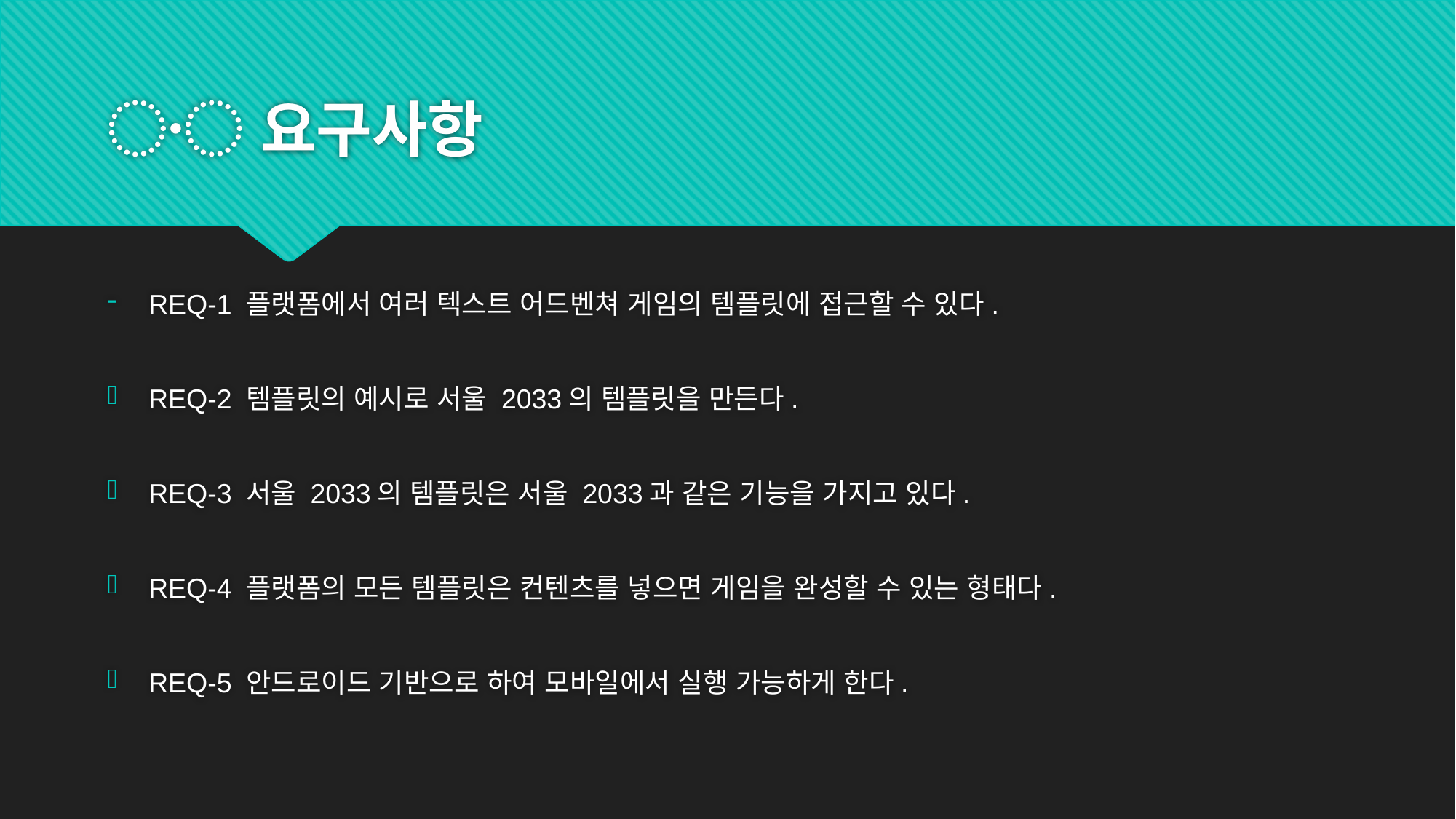

# 〮 요구사항
REQ-1 플랫폼에서 여러 텍스트 어드벤쳐 게임의 템플릿에 접근할 수 있다.

REQ-2 템플릿의 예시로 서울 2033의 템플릿을 만든다.

REQ-3 서울 2033의 템플릿은 서울 2033과 같은 기능을 가지고 있다.

REQ-4 플랫폼의 모든 템플릿은 컨텐츠를 넣으면 게임을 완성할 수 있는 형태다.

REQ-5 안드로이드 기반으로 하여 모바일에서 실행 가능하게 한다.